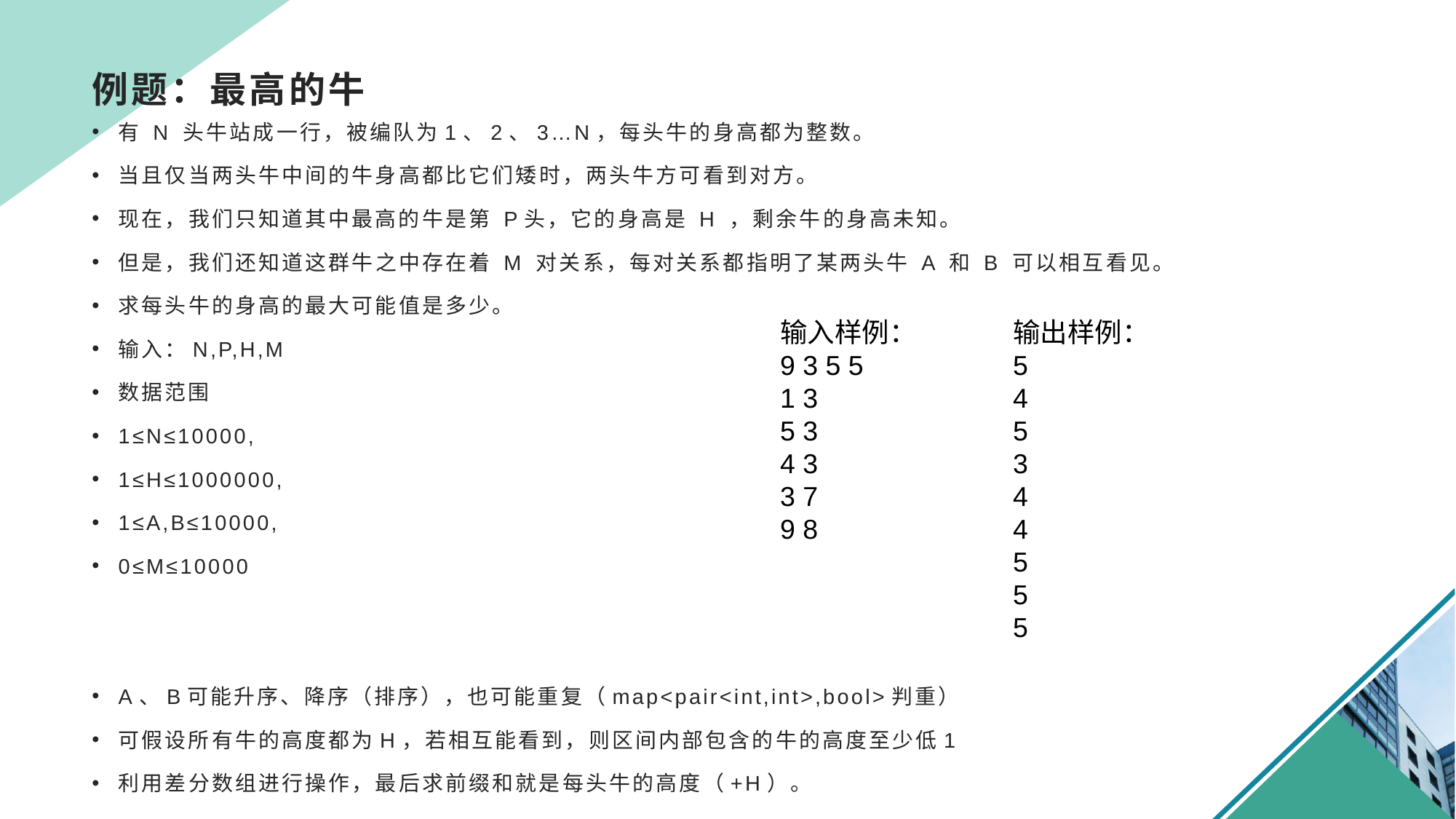

# 例题：最高的牛
有 N 头牛站成一行，被编队为1、2、3…N，每头牛的身高都为整数。
当且仅当两头牛中间的牛身高都比它们矮时，两头牛方可看到对方。
现在，我们只知道其中最高的牛是第 P头，它的身高是 H ，剩余牛的身高未知。
但是，我们还知道这群牛之中存在着 M 对关系，每对关系都指明了某两头牛 A 和 B 可以相互看见。
求每头牛的身高的最大可能值是多少。
输入：N,P,H,M
数据范围
1≤N≤10000,
1≤H≤1000000,
1≤A,B≤10000,
0≤M≤10000

A、B可能升序、降序（排序），也可能重复（map<pair<int,int>,bool>判重）
可假设所有牛的高度都为H，若相互能看到，则区间内部包含的牛的高度至少低1
利用差分数组进行操作，最后求前缀和就是每头牛的高度（+H）。
输入样例：
9 3 5 5
1 3
5 3
4 3
3 7
9 8
输出样例：
5
4
5
3
4
4
5
5
5
28